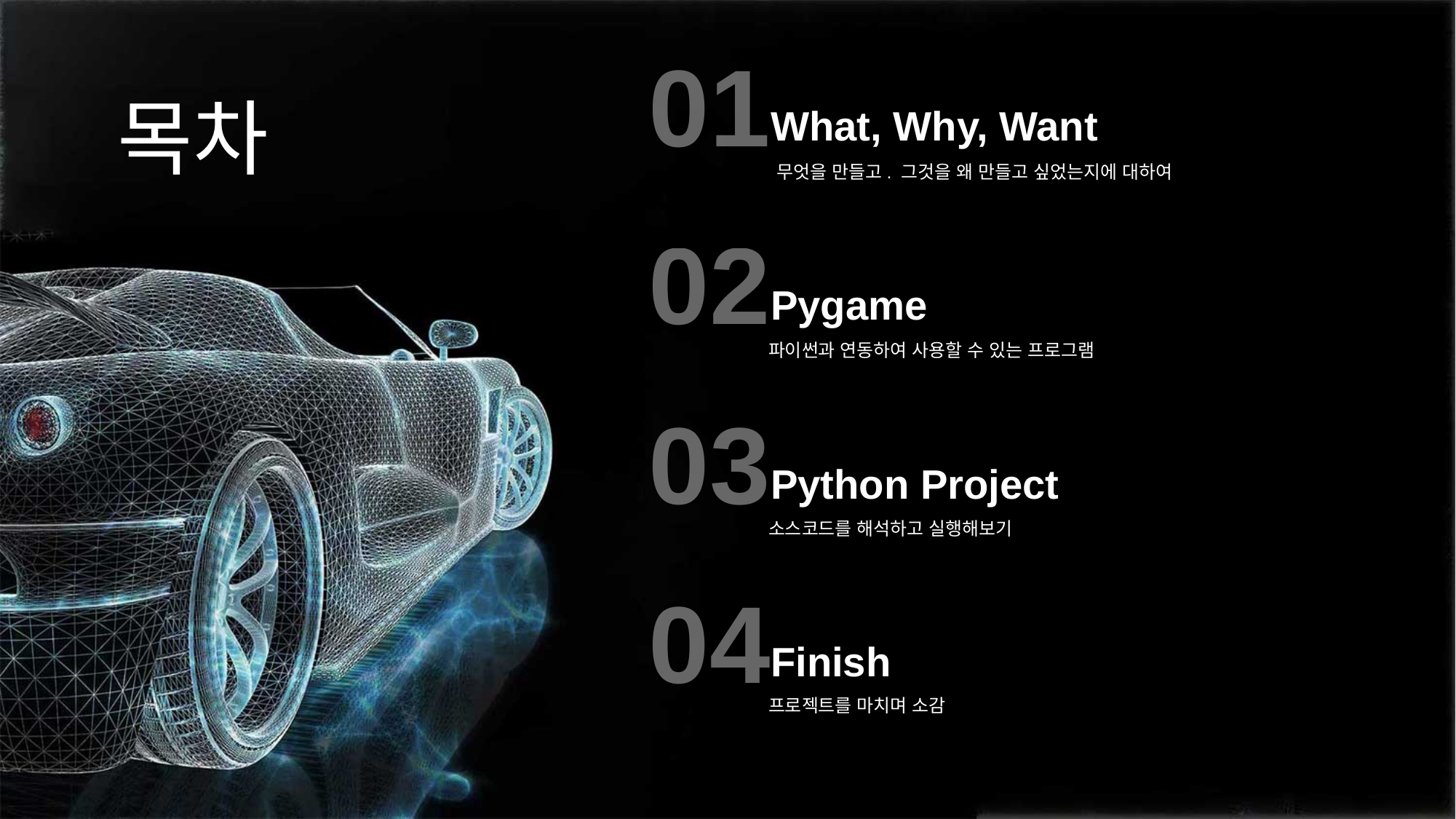

01
목차
What, Why, Want
 무엇을 만들고. 그것을 왜 만들고 싶었는지에 대하여
02
Pygame
파이썬과 연동하여 사용할 수 있는 프로그램
03
Python Project
소스코드를 해석하고 실행해보기
04
Finish
프로젝트를 마치며 소감